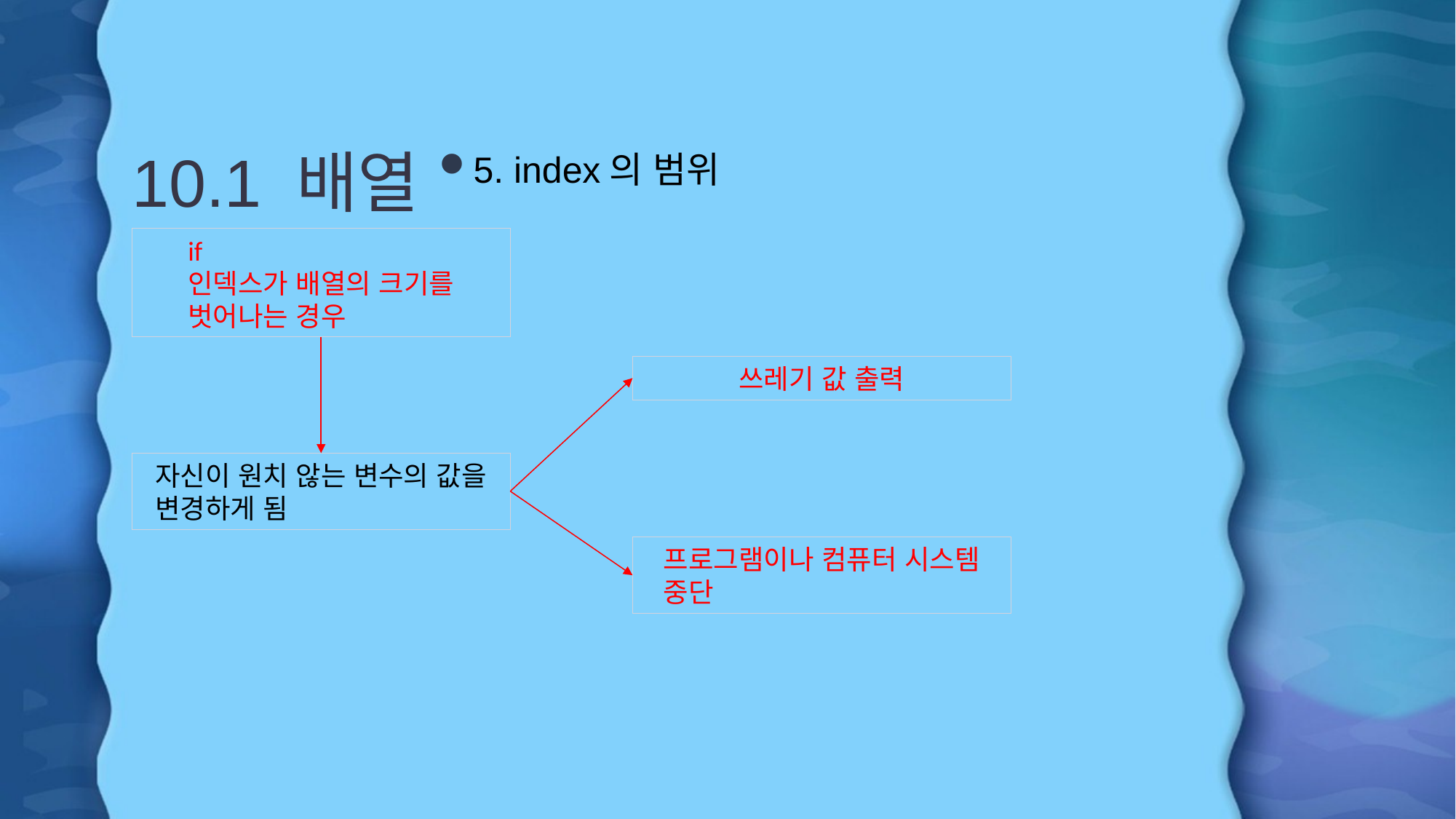

# 10.1 배열
5. index의 범위
if
인덱스가 배열의 크기를 벗어나는 경우
쓰레기 값 출력
자신이 원치 않는 변수의 값을 변경하게 됨
프로그램이나 컴퓨터 시스템 중단